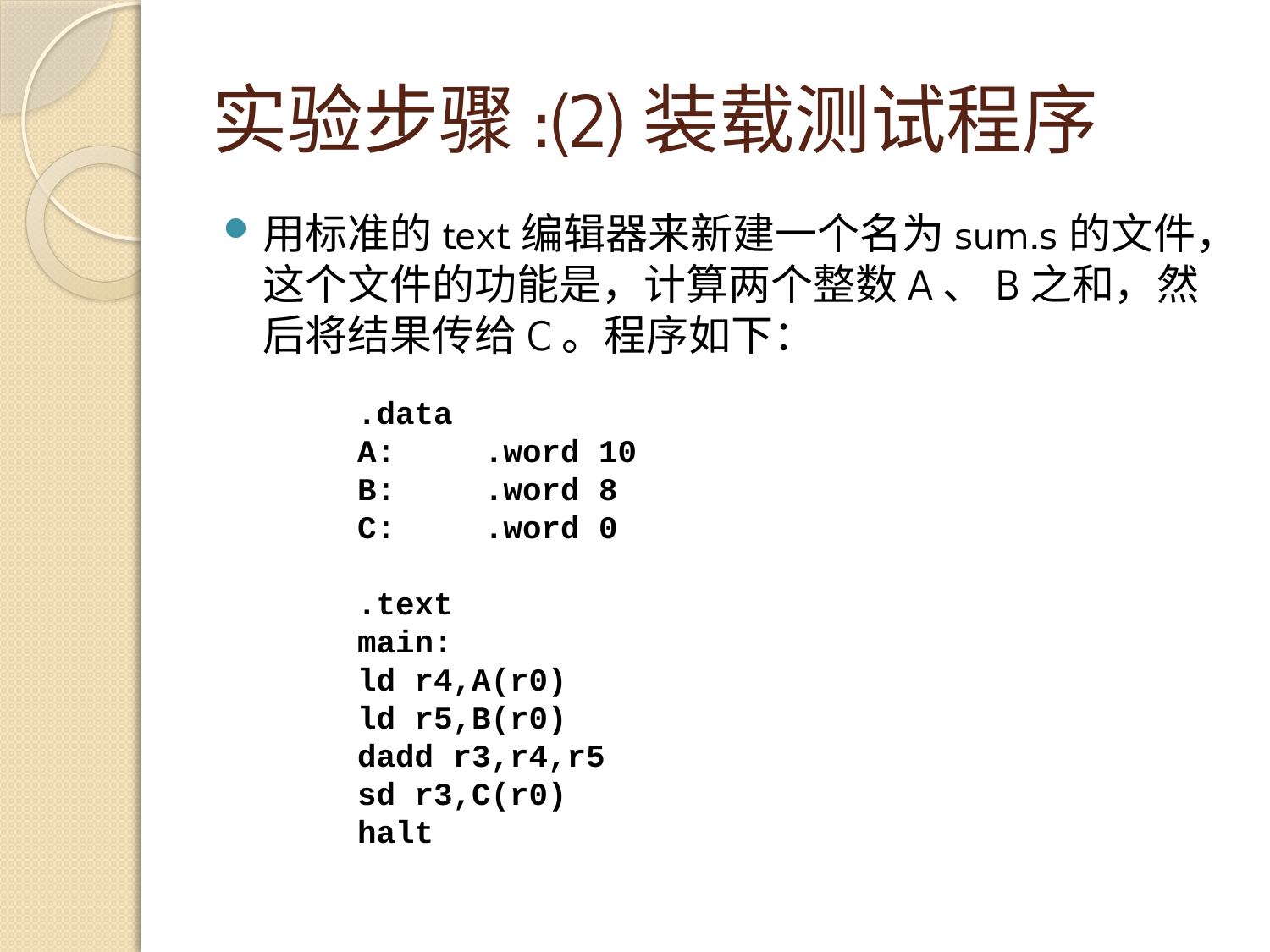

# 实验步骤:(2)装载测试程序
用标准的text编辑器来新建一个名为sum.s的文件，这个文件的功能是，计算两个整数A、B之和，然后将结果传给C。程序如下：

.data
A:	.word 10
B:	.word 8
C:	.word 0

.text
main:
ld r4,A(r0)
ld r5,B(r0)
dadd r3,r4,r5
sd r3,C(r0)
halt